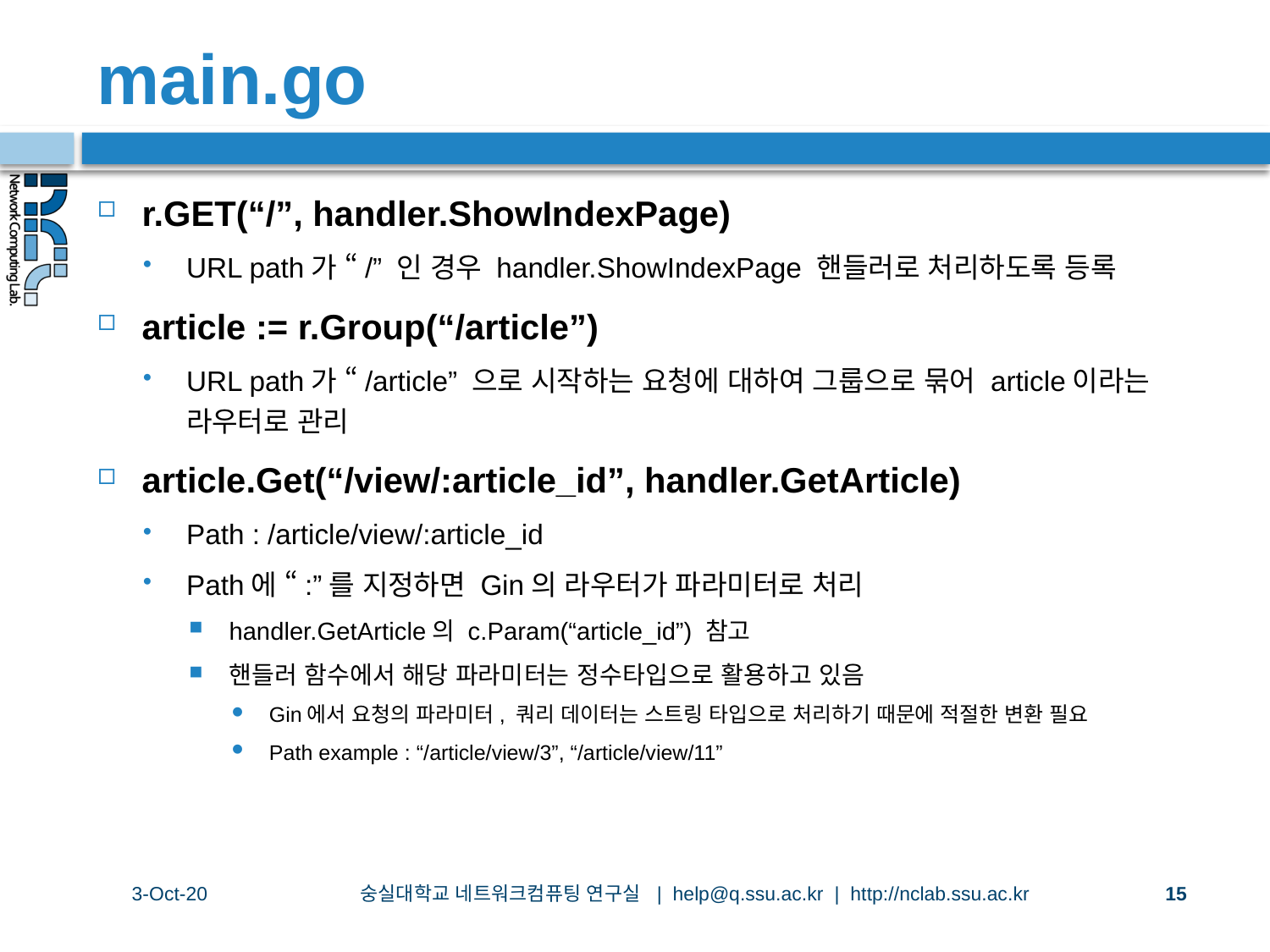

# main.go
r.GET(“/”, handler.ShowIndexPage)
URL path가 “/” 인 경우 handler.ShowIndexPage 핸들러로 처리하도록 등록
article := r.Group(“/article”)
URL path가 “/article” 으로 시작하는 요청에 대하여 그룹으로 묶어 article이라는 라우터로 관리
article.Get(“/view/:article_id”, handler.GetArticle)
Path : /article/view/:article_id
Path에 “:”를 지정하면 Gin의 라우터가 파라미터로 처리
handler.GetArticle의 c.Param(“article_id”) 참고
핸들러 함수에서 해당 파라미터는 정수타입으로 활용하고 있음
Gin에서 요청의 파라미터, 쿼리 데이터는 스트링 타입으로 처리하기 때문에 적절한 변환 필요
Path example : “/article/view/3”, “/article/view/11”

숭실대학교 네트워크컴퓨팅 연구실  |  help@q.ssu.ac.kr  |  http://nclab.ssu.ac.kr
3-Oct-20
15